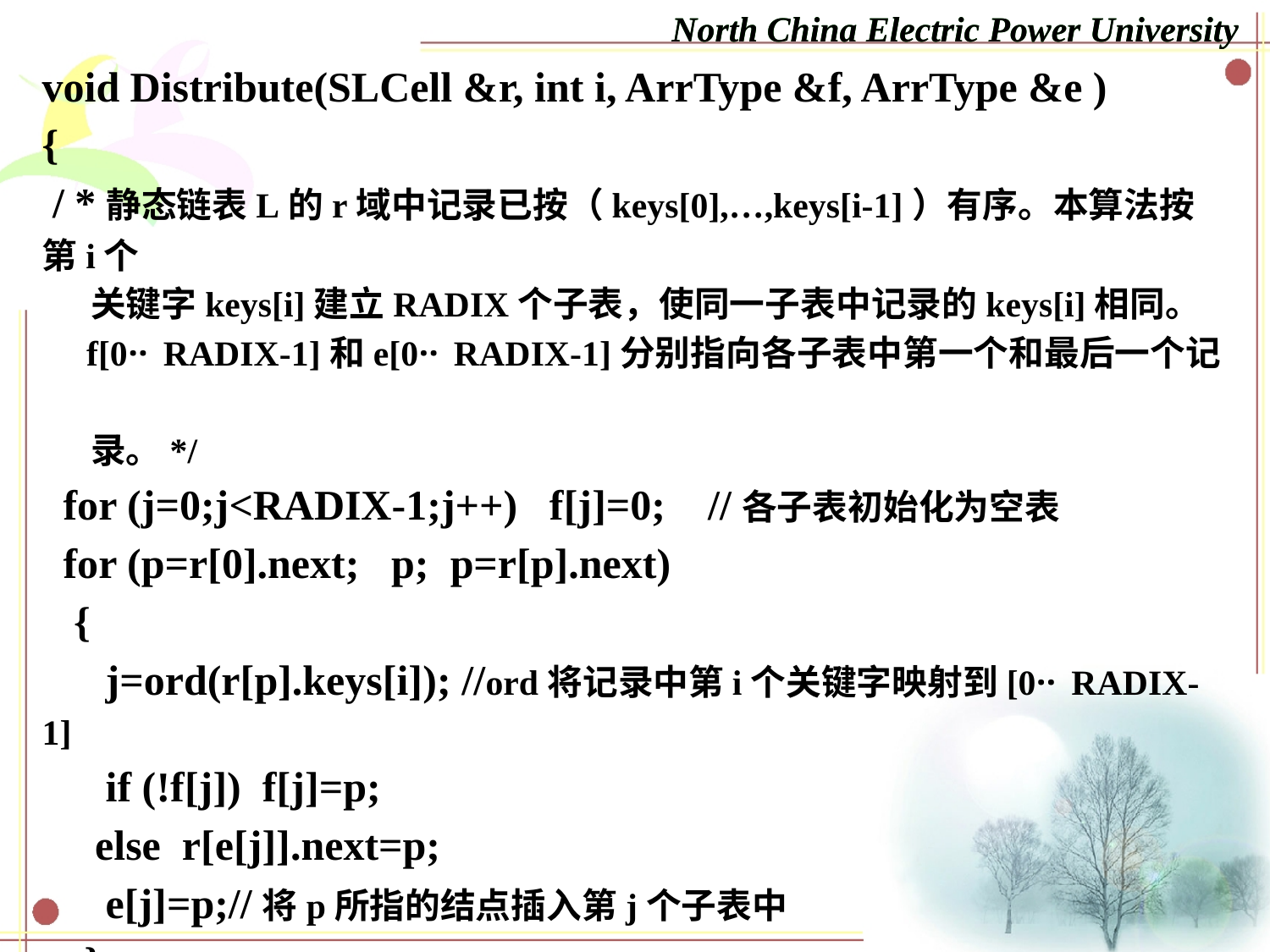

North China Electric Power University
void Distribute(SLCell &r, int i, ArrType &f, ArrType &e )
{
 / *静态链表L的r域中记录已按（keys[0],…,keys[i-1]）有序。本算法按第i个
     关键字keys[i]建立RADIX个子表，使同一子表中记录的keys[i]相同。
     f[0‥RADIX-1]和e[0‥RADIX-1]分别指向各子表中第一个和最后一个记
     录。*/
  for (j=0;j<RADIX-1;j++)   f[j]=0;    //各子表初始化为空表
  for (p=r[0].next;   p;  p=r[p].next)
   {
      j=ord(r[p].keys[i]); //ord将记录中第i个关键字映射到[0‥RADIX-1]
      if (!f[j])  f[j]=p;
     else  r[e[j]].next=p;
      e[j]=p;//将p所指的结点插入第j个子表中
    }
}